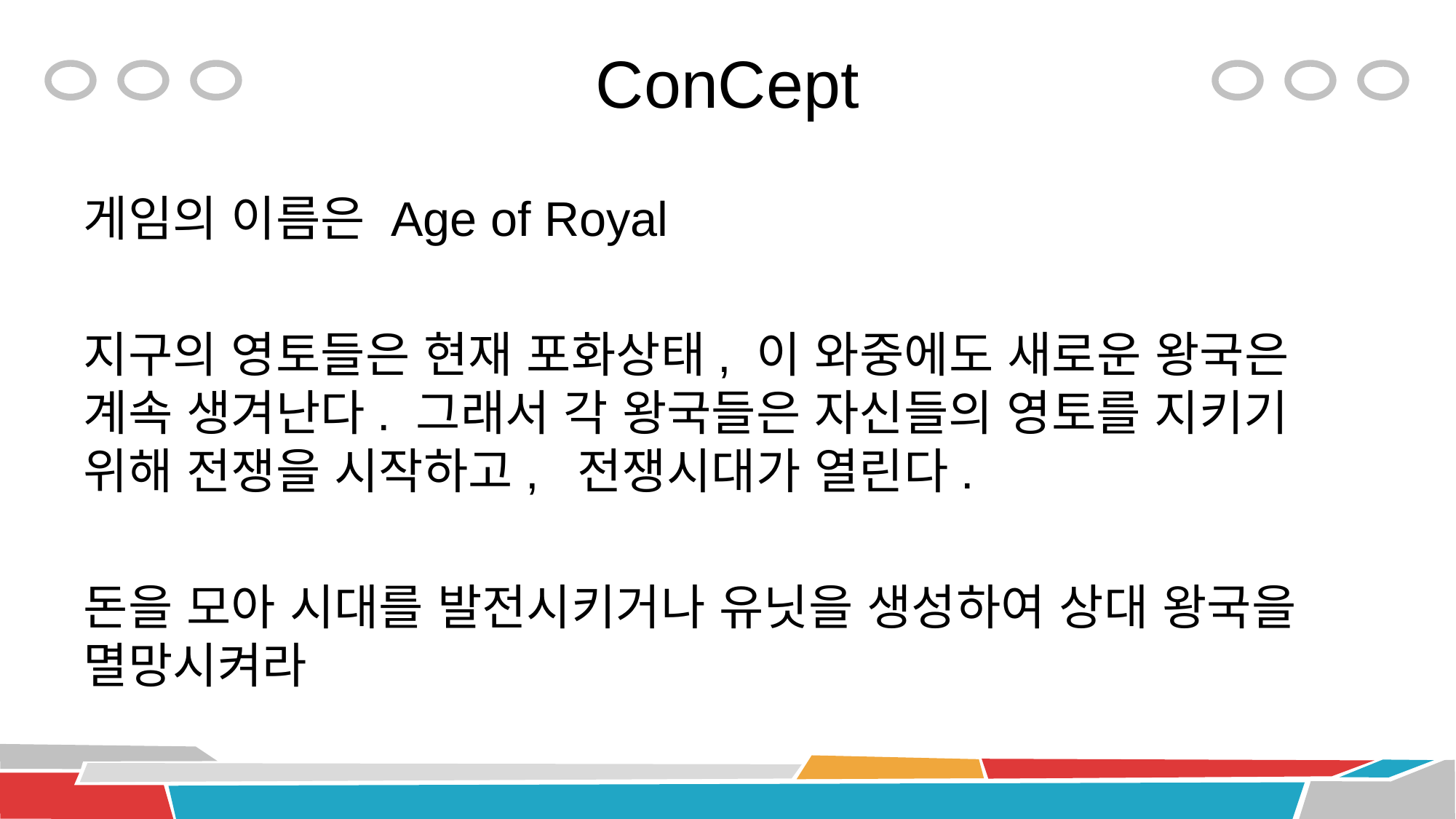

# ConCept
게임의 이름은 Age of Royal

지구의 영토들은 현재 포화상태, 이 와중에도 새로운 왕국은 계속 생겨난다. 그래서 각 왕국들은 자신들의 영토를 지키기 위해 전쟁을 시작하고,  전쟁시대가 열린다.

돈을 모아 시대를 발전시키거나 유닛을 생성하여 상대 왕국을 멸망시켜라